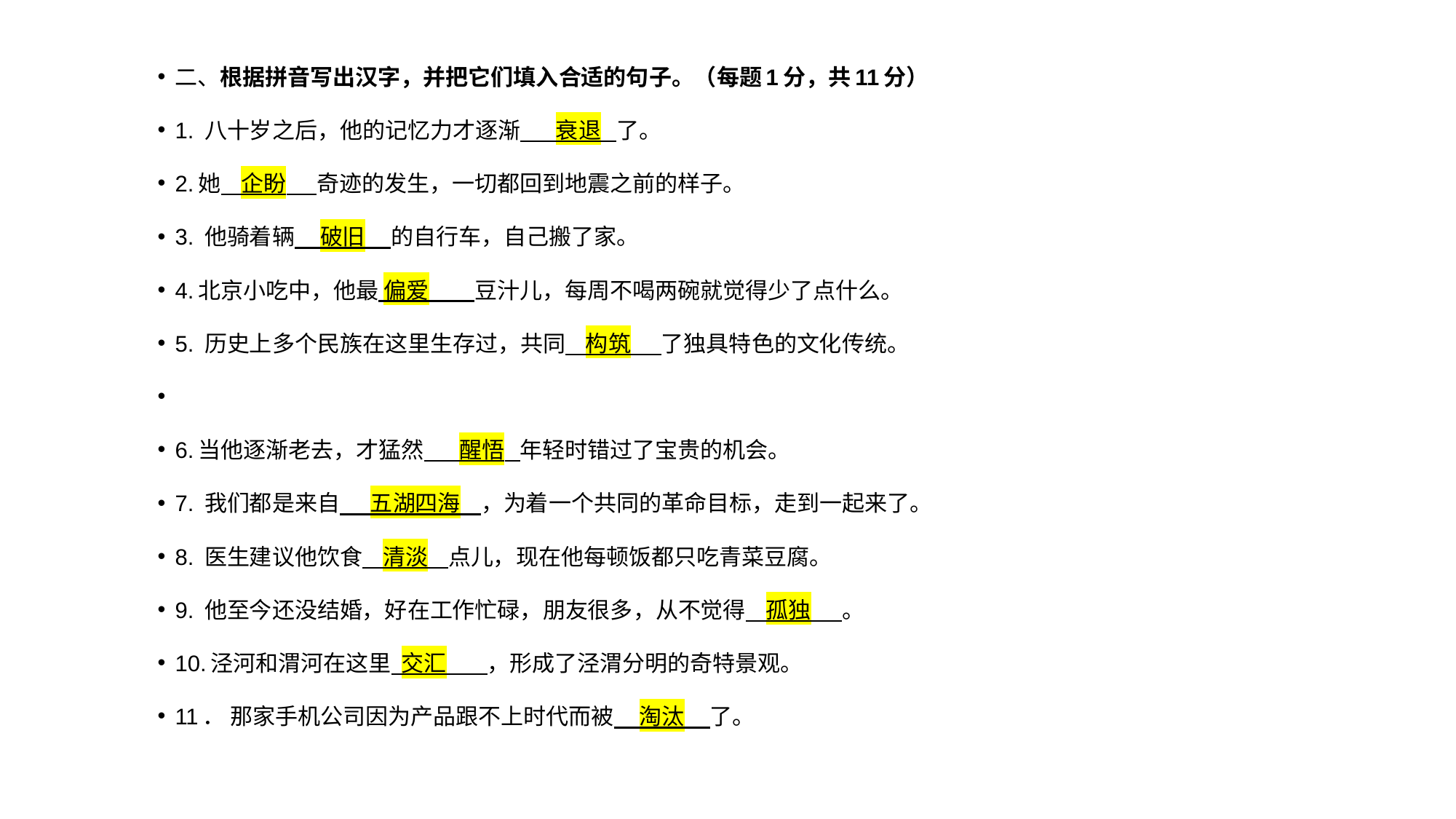

#
二、根据拼音写出汉字，并把它们填入合适的句子。（每题1分，共11分）
1. 八十岁之后，他的记忆力才逐渐       衰退   了。
2.她    企盼      奇迹的发生，一切都回到地震之前的样子。
3. 他骑着辆     破旧     的自行车，自己搬了家。
4.北京小吃中，他最 偏爱         豆汁儿，每周不喝两碗就觉得少了点什么。
5. 历史上多个民族在这里生存过，共同    构筑      了独具特色的文化传统。

6.当他逐渐老去，才猛然       醒悟   年轻时错过了宝贵的机会。
7. 我们都是来自      五湖四海    ，为着一个共同的革命目标，走到一起来了。
8. 医生建议他饮食    清淡    点儿，现在他每顿饭都只吃青菜豆腐。
9. 他至今还没结婚，好在工作忙碌，朋友很多，从不觉得    孤独      。
10.泾河和渭河在这里  交汇        ，形成了泾渭分明的奇特景观。
11． 那家手机公司因为产品跟不上时代而被     淘汰     了。